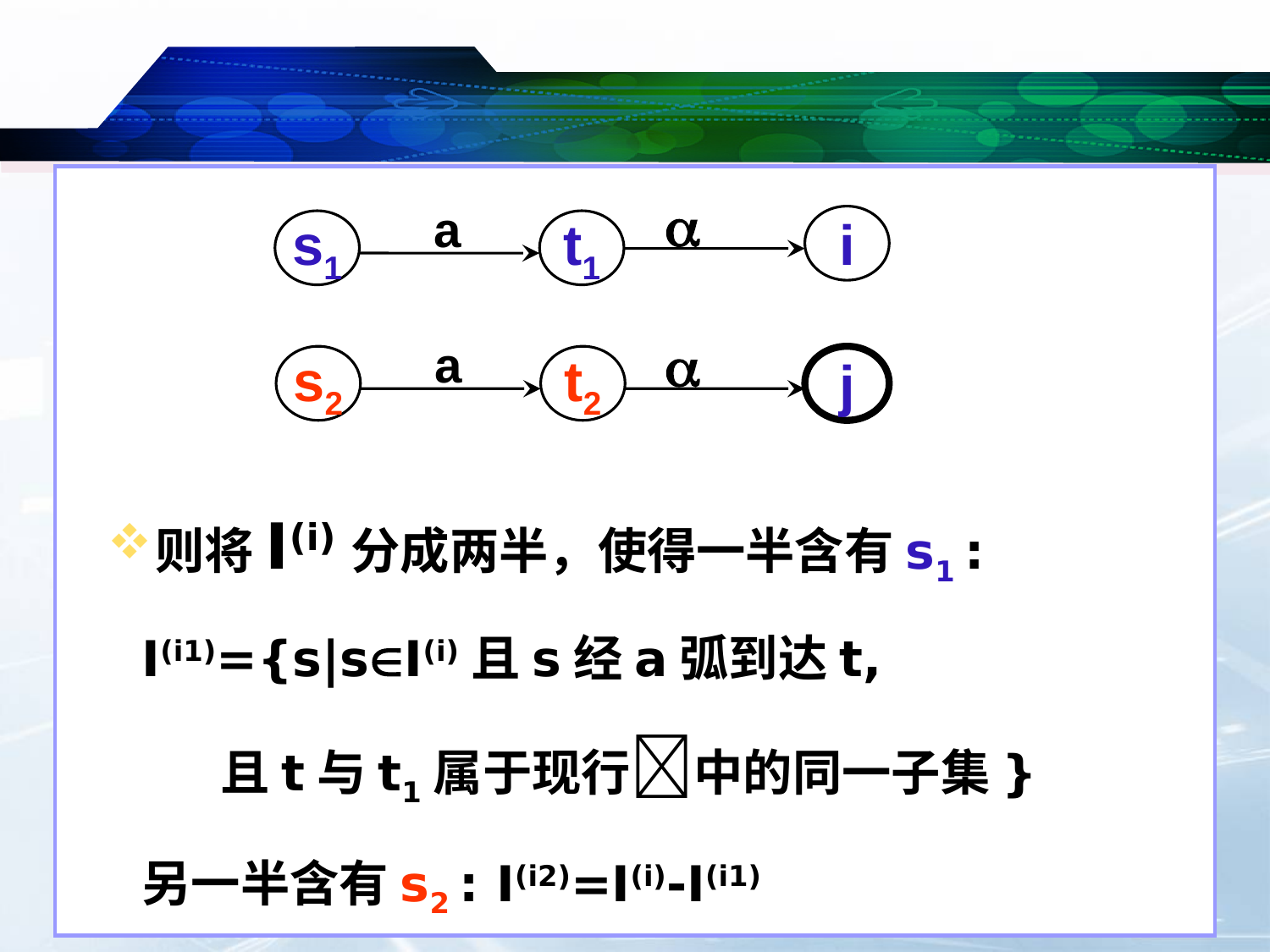

α
a
i
s1
t1

α
a
s2
t2
j

则将I(i)分成两半，使得一半含有s1 :
  I(i1)={s|s∈I(i)且s经a弧到达t,
         且t与t1属于现行Π中的同一子集}
  另一半含有s2 : I(i2)=I(i)-I(i1)